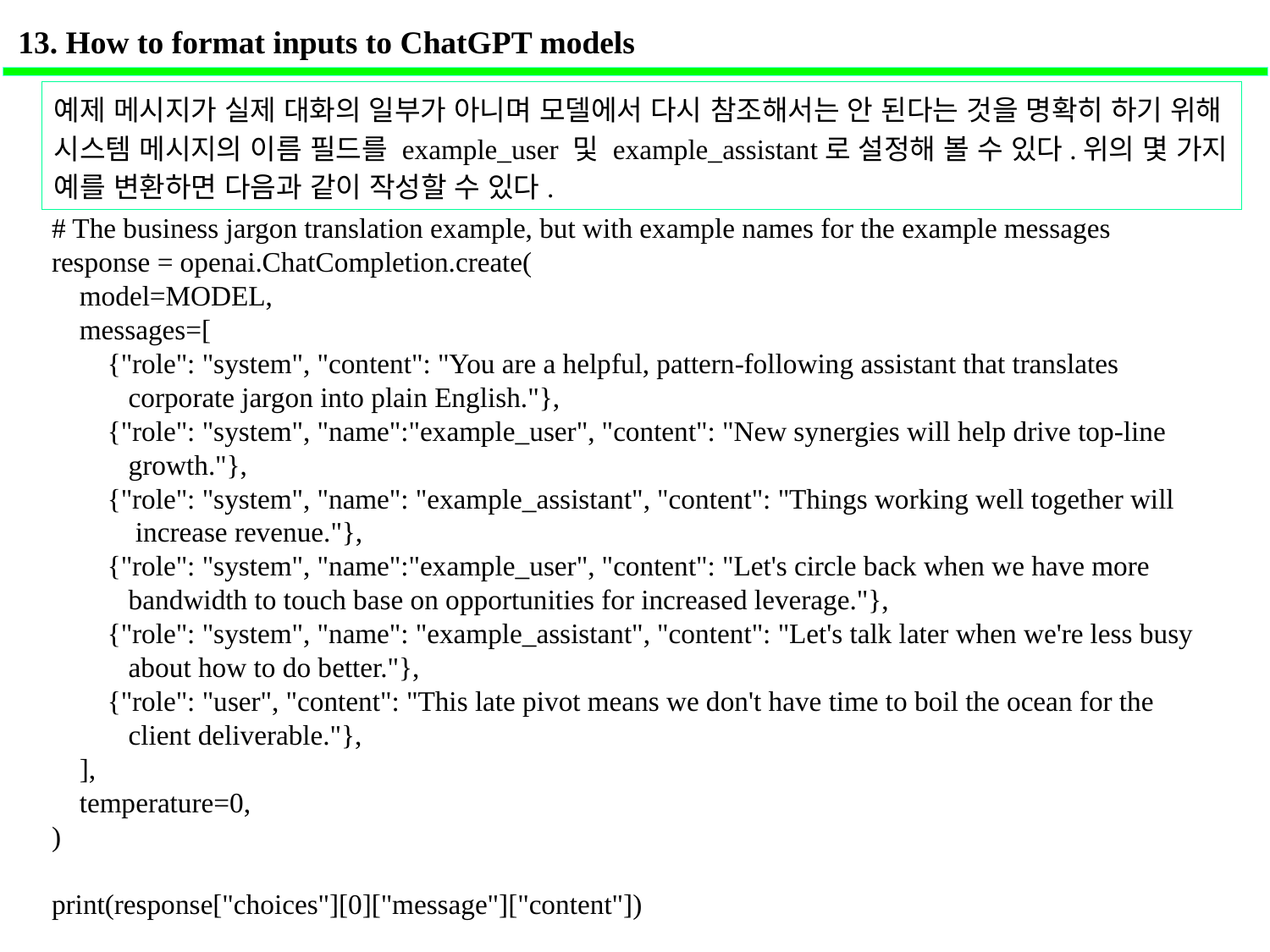

13. How to format inputs to ChatGPT models

예제 메시지가 실제 대화의 일부가 아니며 모델에서 다시 참조해서는 안 된다는 것을 명확히 하기 위해 시스템 메시지의 이름 필드를 example_user 및 example_assistant로 설정해 볼 수 있다.위의 몇 가지 예를 변환하면 다음과 같이 작성할 수 있다.
# The business jargon translation example, but with example names for the example messages
response = openai.ChatCompletion.create(
    model=MODEL,
    messages=[
        {"role": "system", "content": "You are a helpful, pattern-following assistant that translates
           corporate jargon into plain English."},
        {"role": "system", "name":"example_user", "content": "New synergies will help drive top-line
           growth."},
        {"role": "system", "name": "example_assistant", "content": "Things working well together will
            increase revenue."},
        {"role": "system", "name":"example_user", "content": "Let's circle back when we have more
           bandwidth to touch base on opportunities for increased leverage."},
        {"role": "system", "name": "example_assistant", "content": "Let's talk later when we're less busy
           about how to do better."},
        {"role": "user", "content": "This late pivot means we don't have time to boil the ocean for the
           client deliverable."},
    ],
    temperature=0,
)
print(response["choices"][0]["message"]["content"])